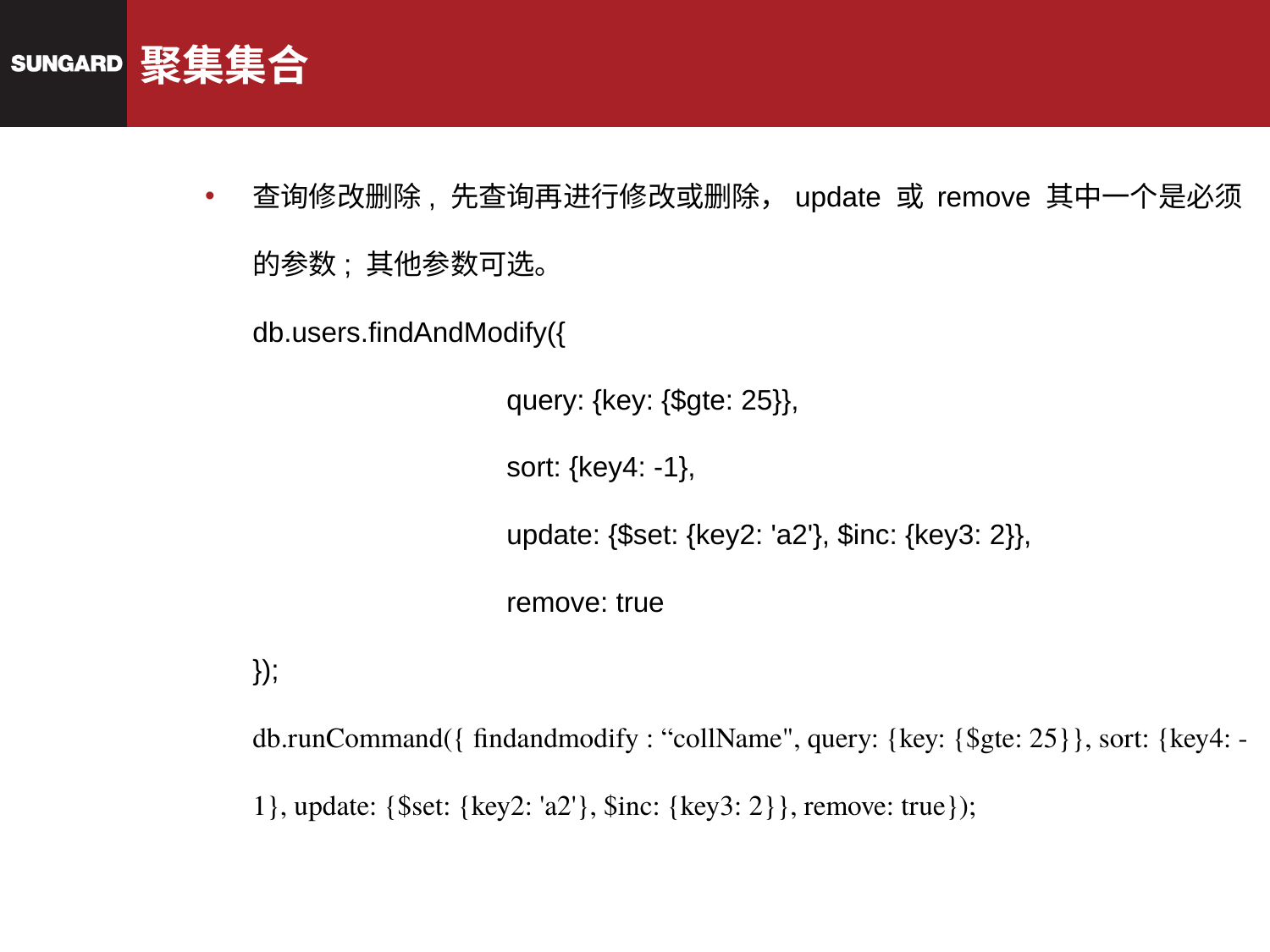

# 聚集集合
查询修改删除, 先查询再进行修改或删除，update 或 remove 其中一个是必须的参数; 其他参数可选。
db.users.findAndModify({
		query: {key: {$gte: 25}},
		sort: {key4: -1},
		update: {$set: {key2: 'a2'}, $inc: {key3: 2}},
		remove: true
});
db.runCommand({ findandmodify : “collName", query: {key: {$gte: 25}}, sort: {key4: -1}, update: {$set: {key2: 'a2'}, $inc: {key3: 2}}, remove: true});